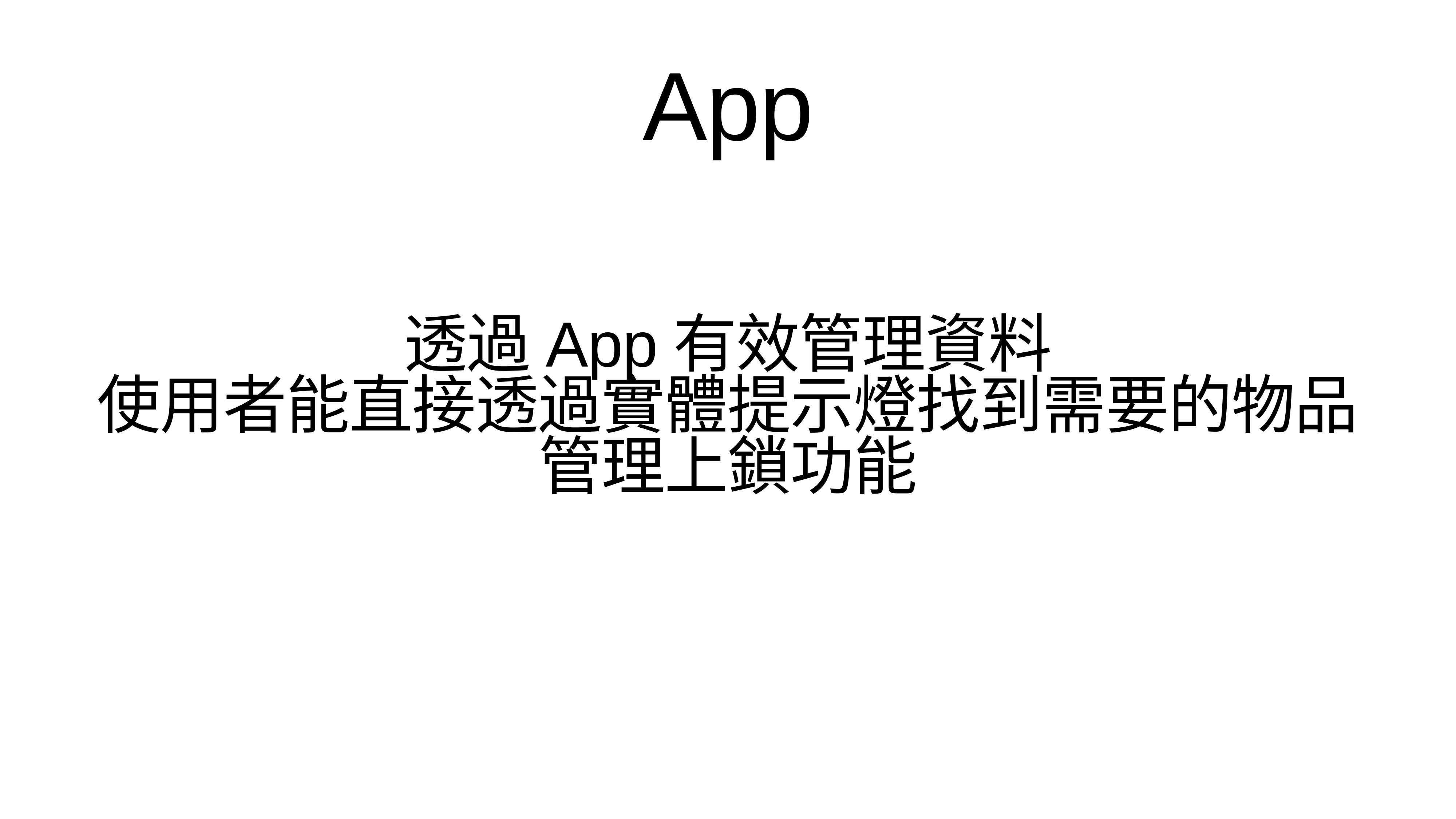

# App
透過App有效管理資料
使用者能直接透過實體提示燈找到需要的物品
管理上鎖功能